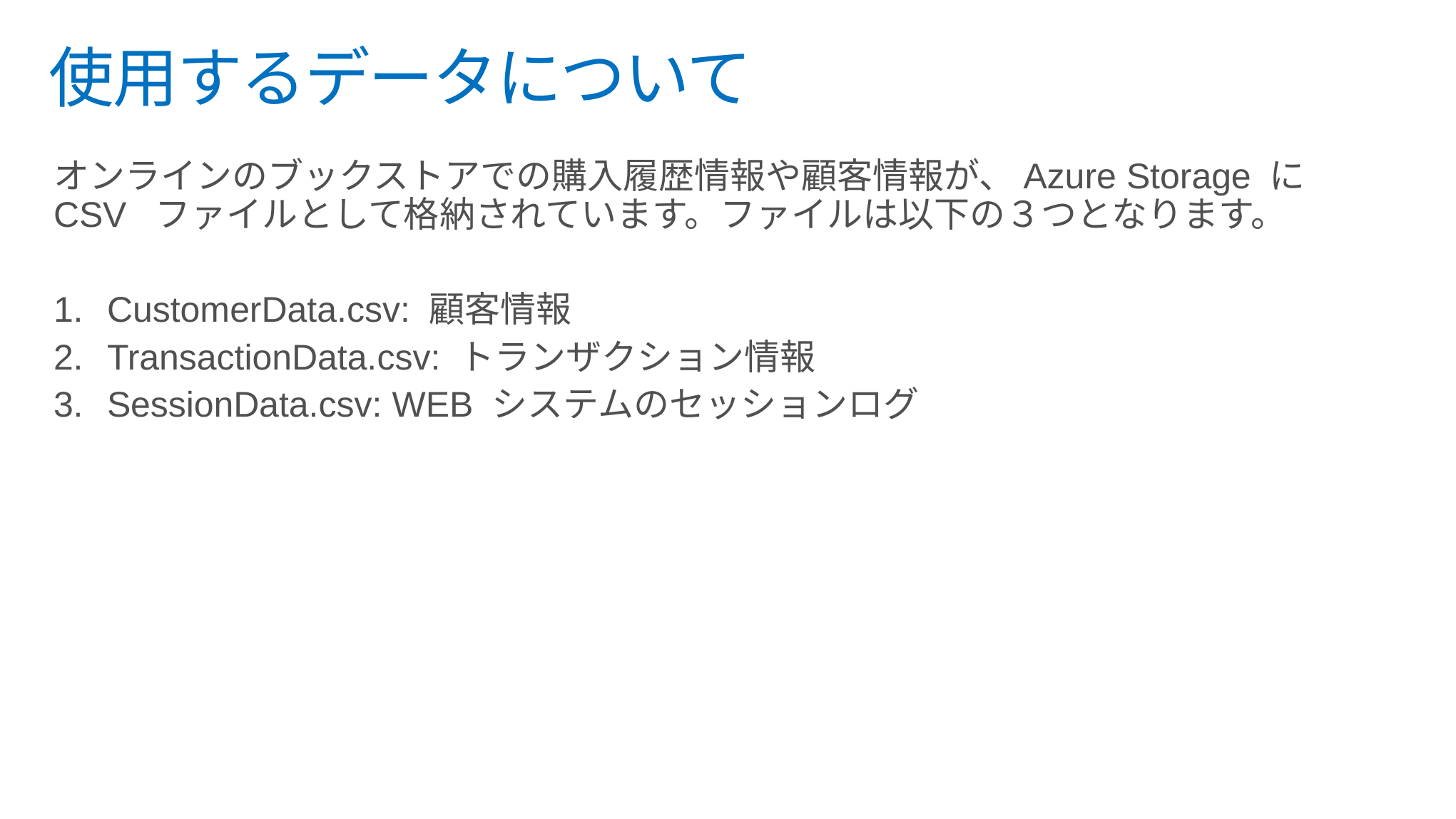

# 使用するデータについて
オンラインのブックストアでの購入履歴情報や顧客情報が、Azure Storage にCSV  ファイルとして格納されています。ファイルは以下の３つとなります。

CustomerData.csv: 顧客情報
TransactionData.csv: トランザクション情報
SessionData.csv: WEB システムのセッションログ